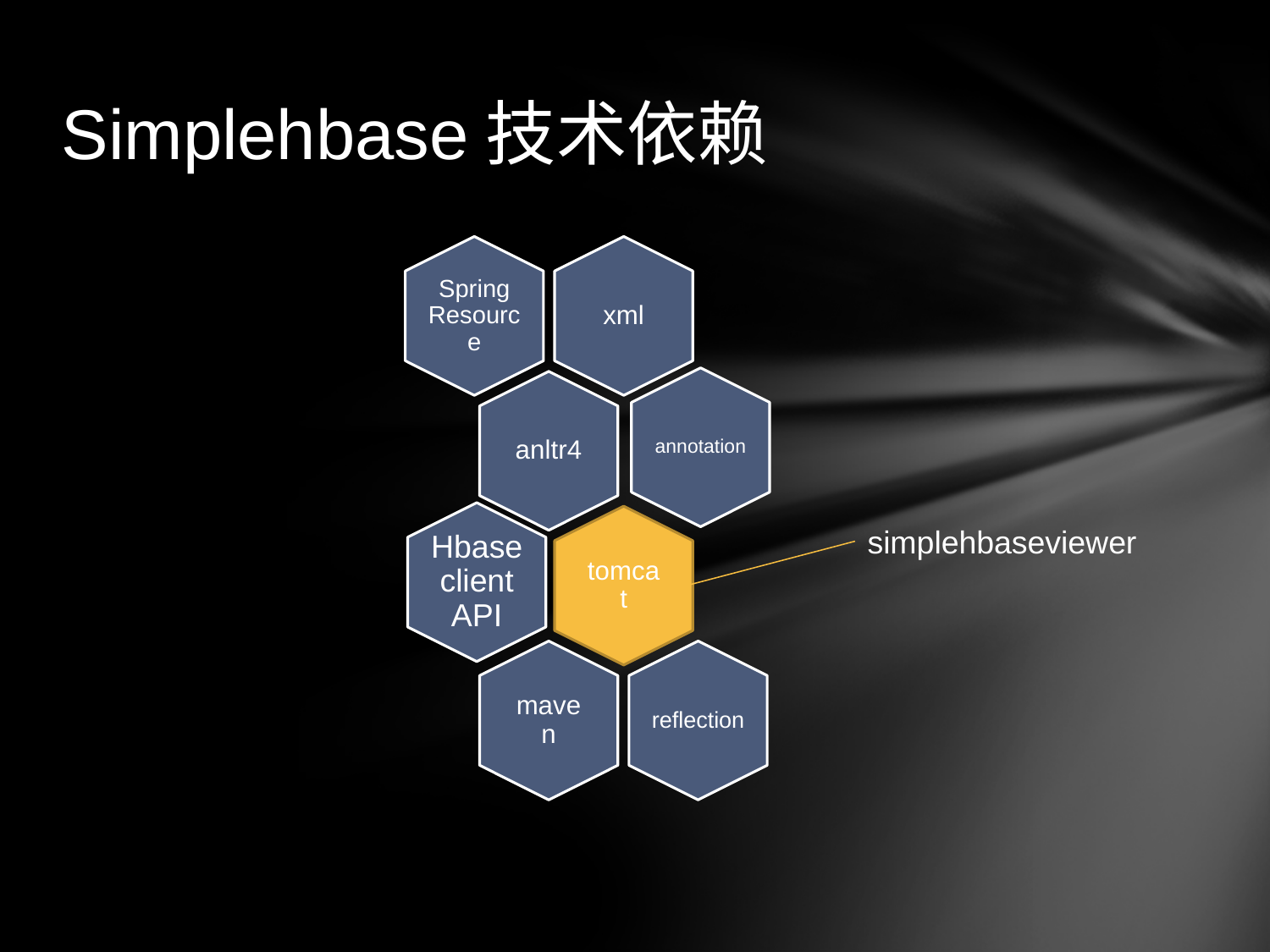

# Simplehbase技术依赖
xml

Spring Resource
anltr4

annotation
tomcat
Hbase client API
maven

reflection
simplehbaseviewer